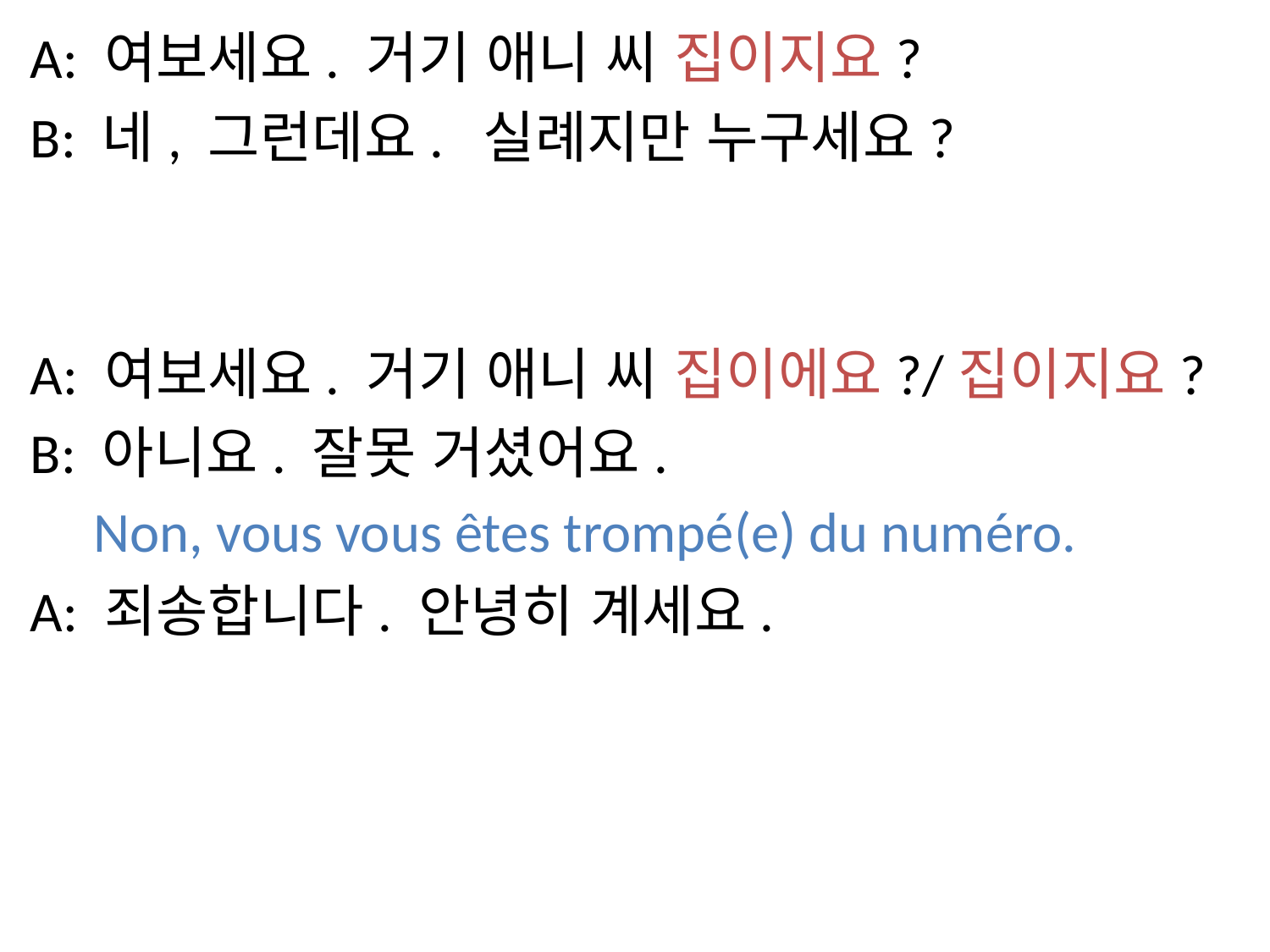

A: 여보세요. 거기 애니 씨 집이지요?
B: 네, 그런데요.  실례지만 누구세요?

A: 여보세요. 거기 애니 씨 집이에요?/집이지요?
B: 아니요. 잘못 거셨어요.
     Non, vous vous êtes trompé(e) du numéro.
A: 죄송합니다. 안녕히 계세요.